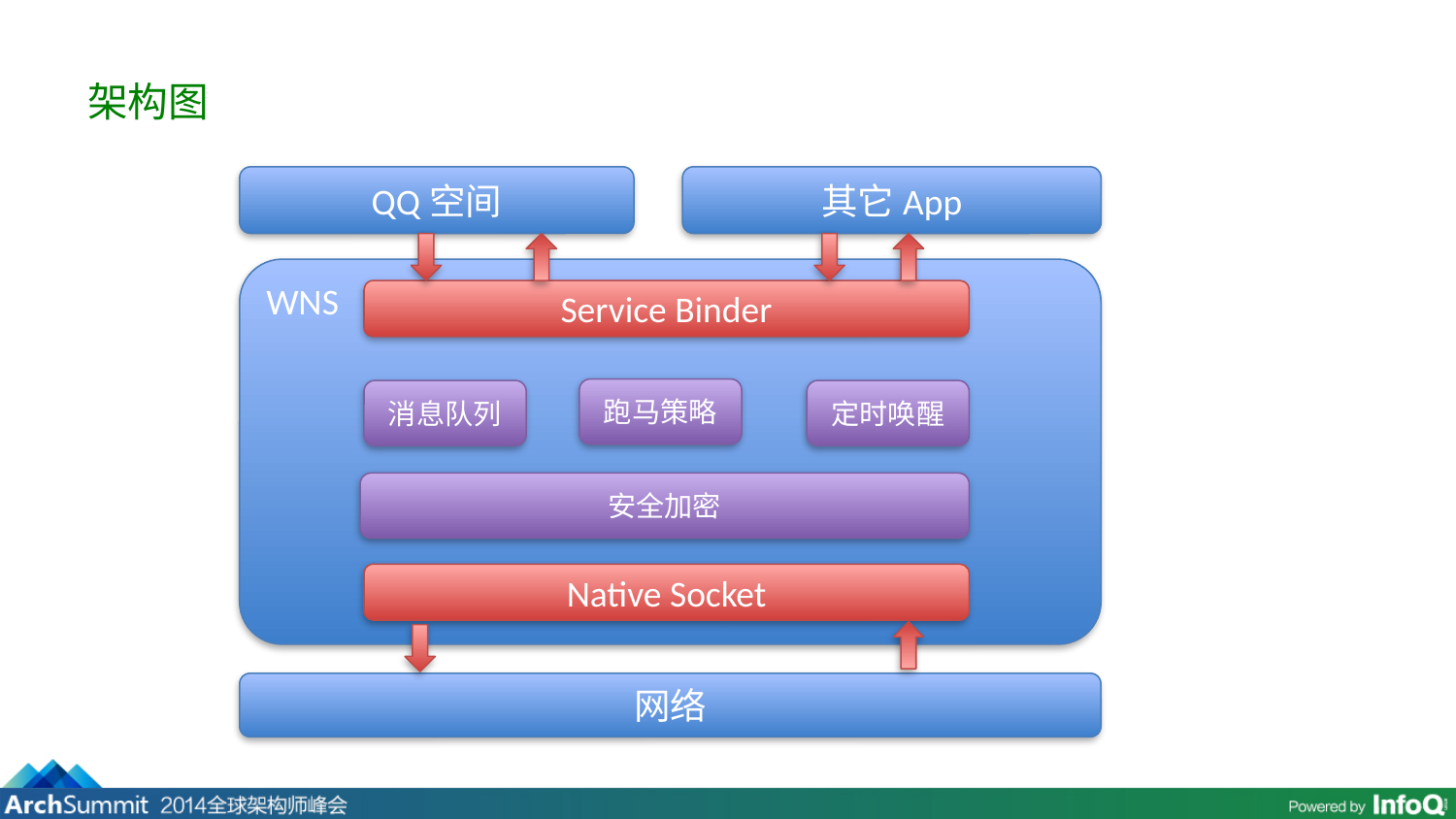

# 架构图
其它App
QQ空间

WNS
Service Binder
跑马策略
消息队列
定时唤醒
安全加密
Native Socket

网络